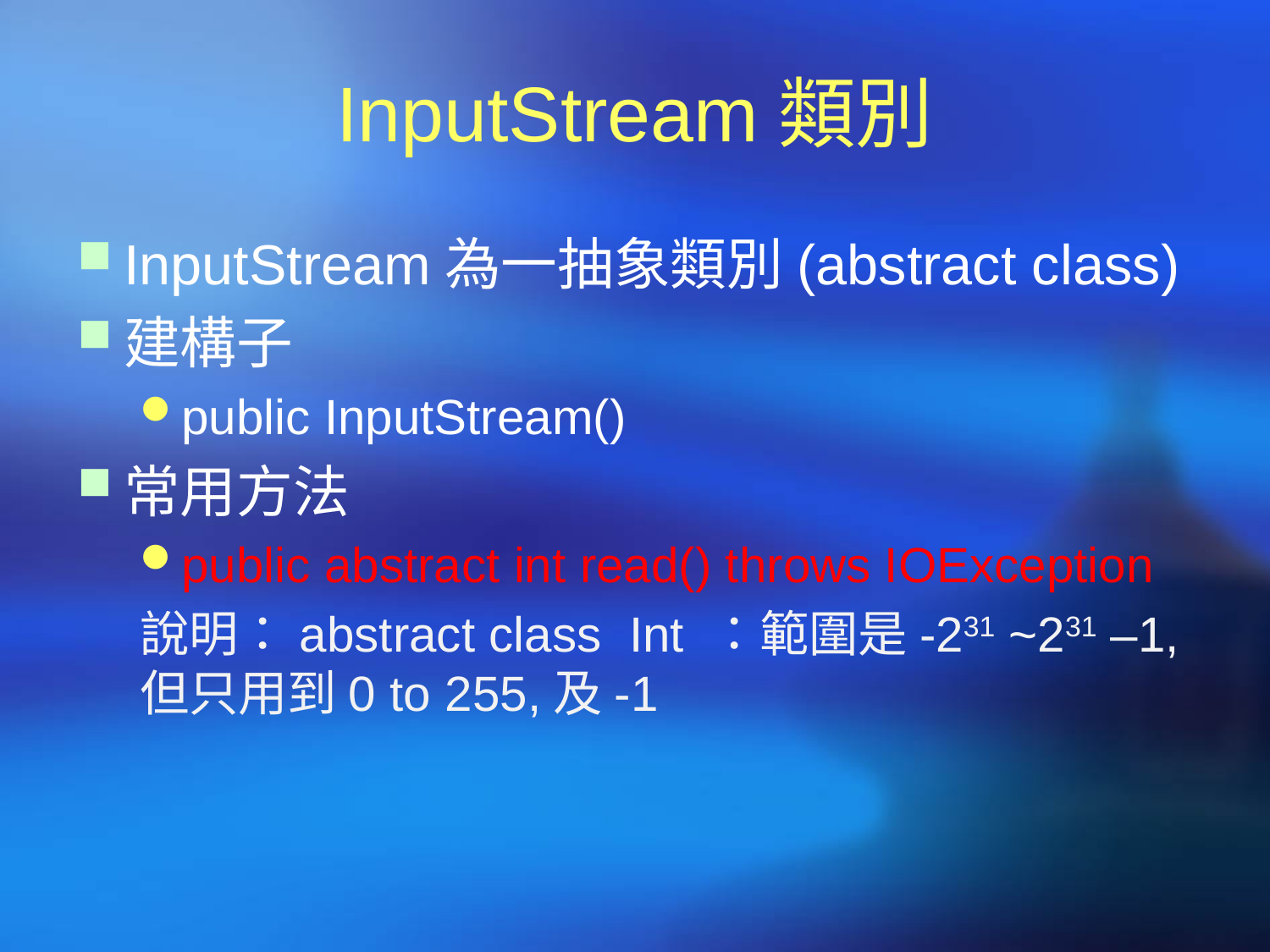

# InputStream類別
InputStream為一抽象類別(abstract class)
建構子
public InputStream()
常用方法
public abstract int read() throws IOException
說明：abstract class  Int ：範圍是-231 ~231 –1,但只用到0 to 255,及-1